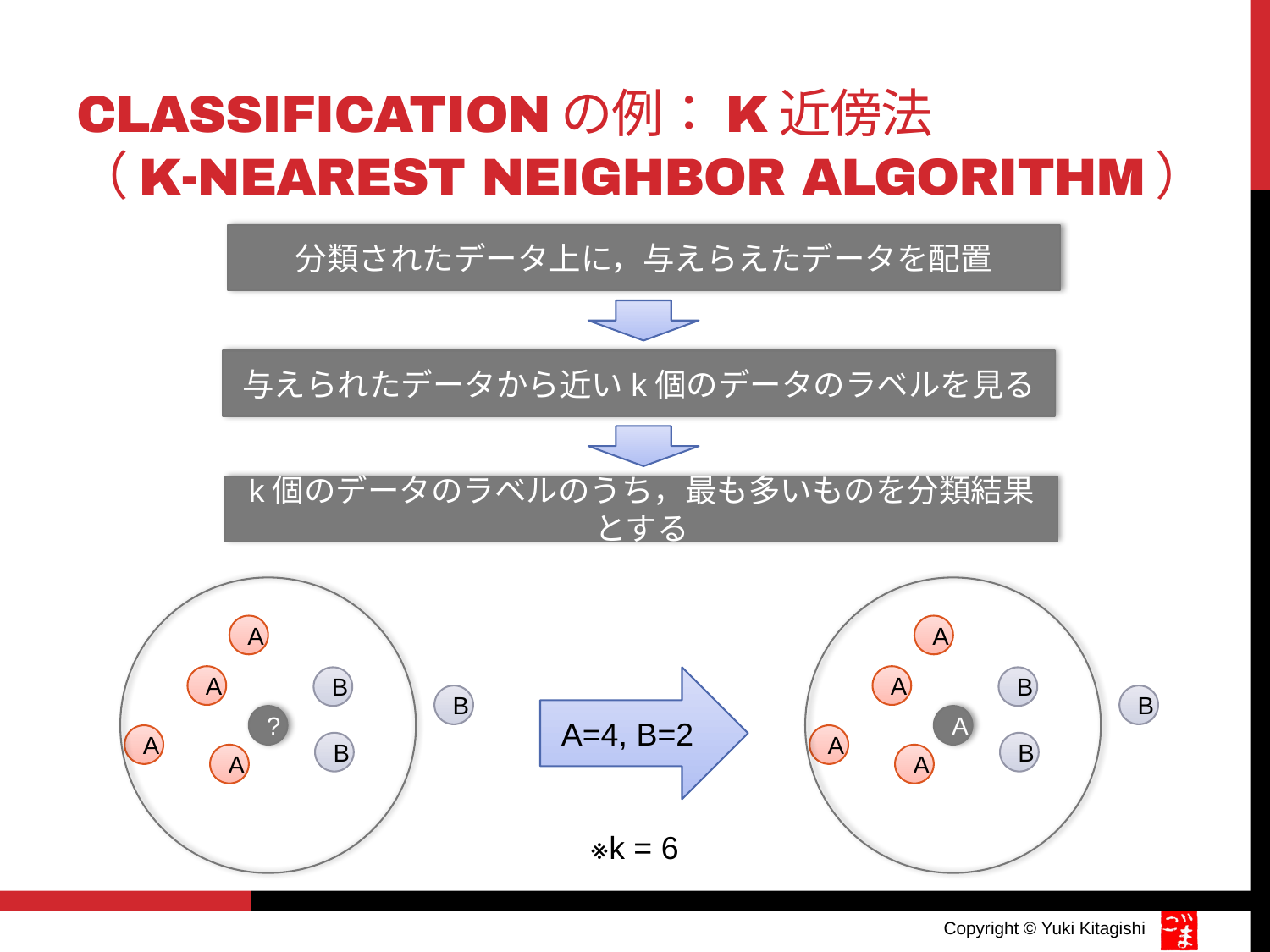

# classificationの例：k近傍法 （K-nearest neighbor algorithm）
分類されたデータ上に，与えらえたデータを配置

与えられたデータから近いk個のデータのラベルを見る

k個のデータのラベルのうち，最も多いものを分類結果とする

A
A
A
A
B
A=4, B=2
B
B
B
?
A
A
A
B
B
A
A
※k = 6
Copyright © Yuki Kitagishi